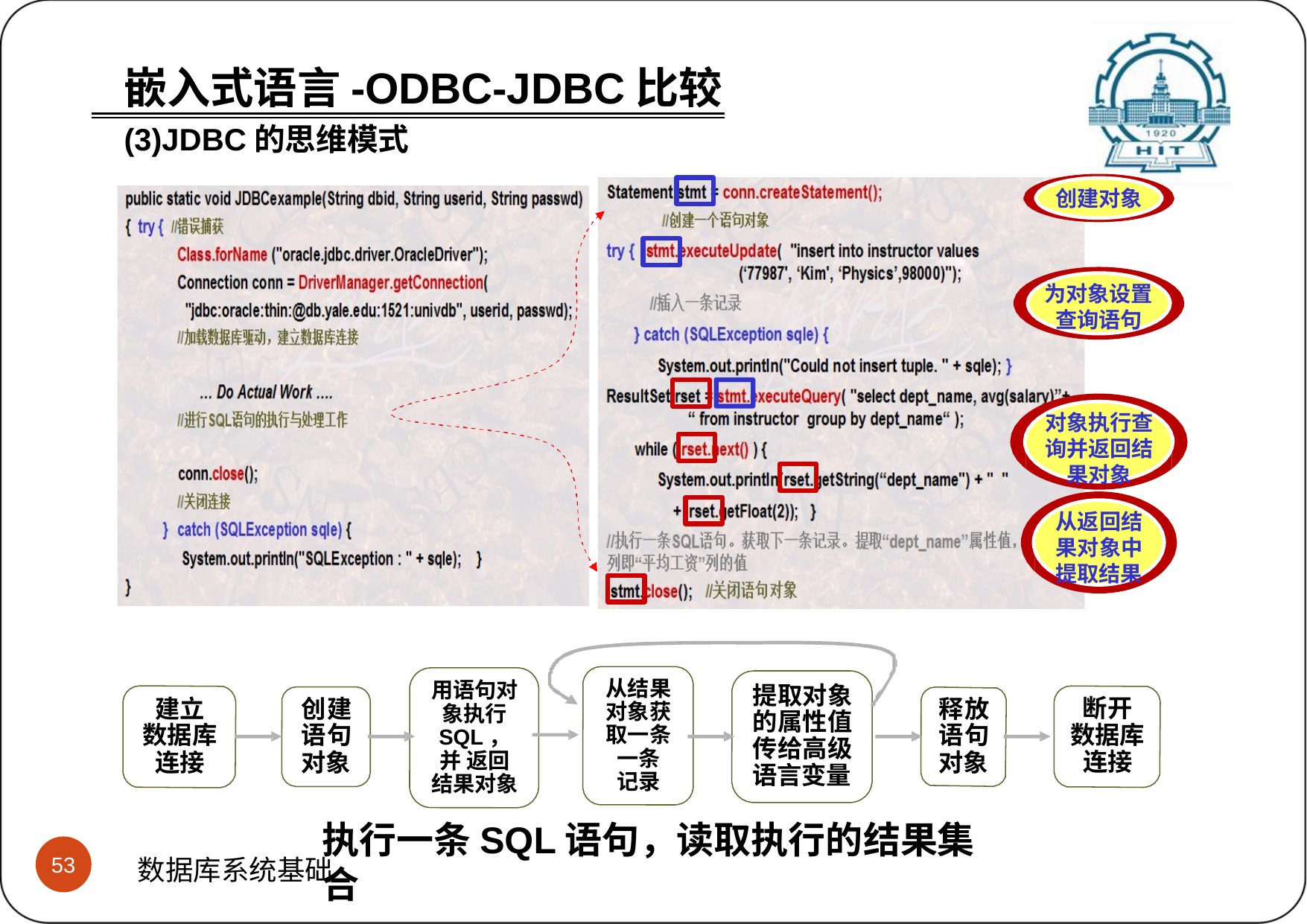

# 嵌入式语言-ODBC-JDBC比较
(3)JDBC的思维模式

创建对象

为对象设置 查询语句

对象执行查 询并返回结 果对象

从返回结 果对象中 提取结果

从结果 对象获 取一条 一条 记录
用语句对 象执行 SQL，并 返回 结果对象
提取对象 的属性值 传给高级 语言变量

断开 数据库 连接
建立 数据库 连接
创建 语句 对象
释放 语句 对象

执行一条SQL语句，读取执行的结果集合